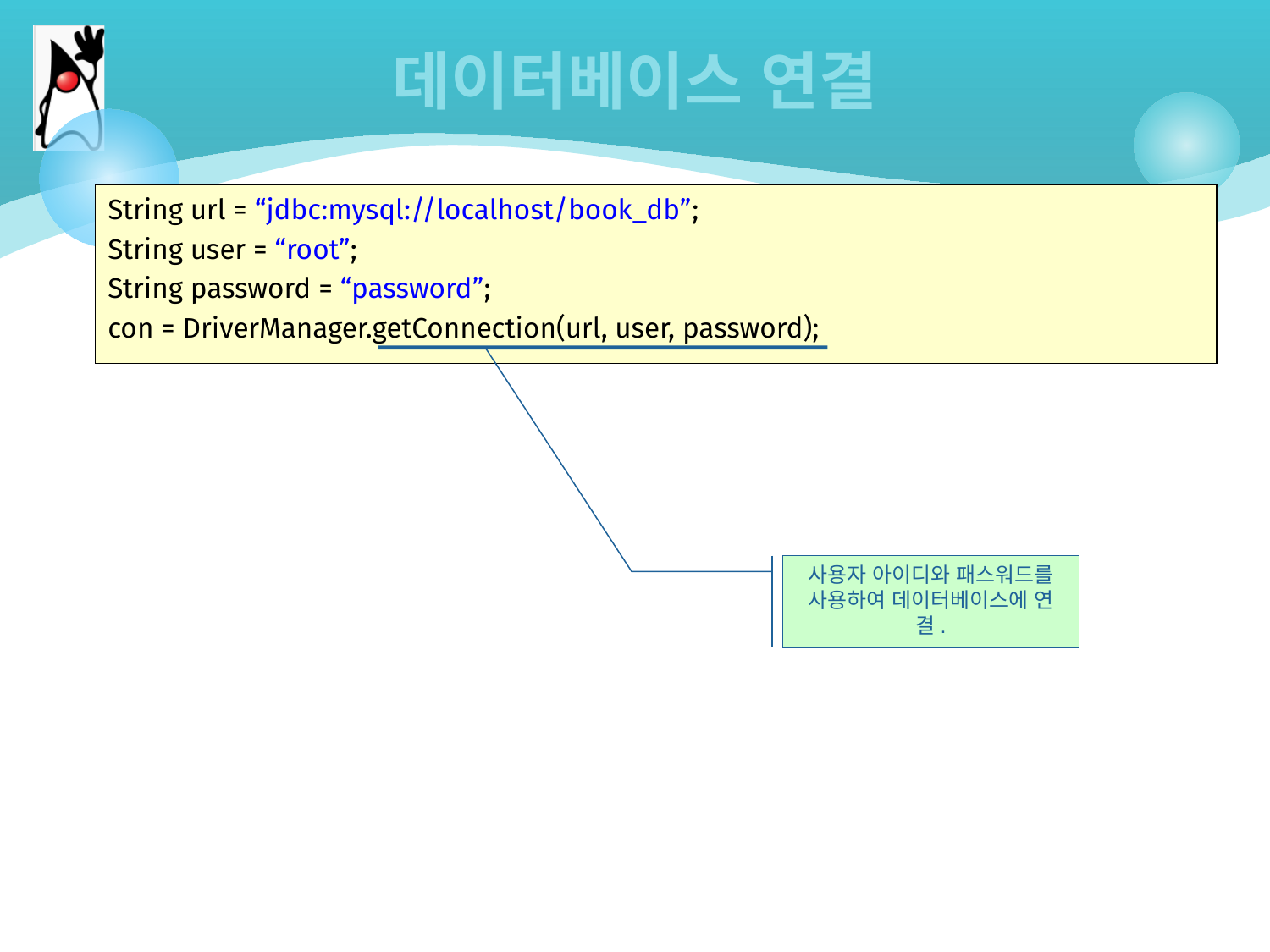

# 데이터베이스 연결
String url = “jdbc:mysql://localhost/book_db”;
String user = “root”;
String password = “password”;
con = DriverManager.getConnection(url, user, password);

사용자 아이디와 패스워드를 사용하여 데이터베이스에 연결.